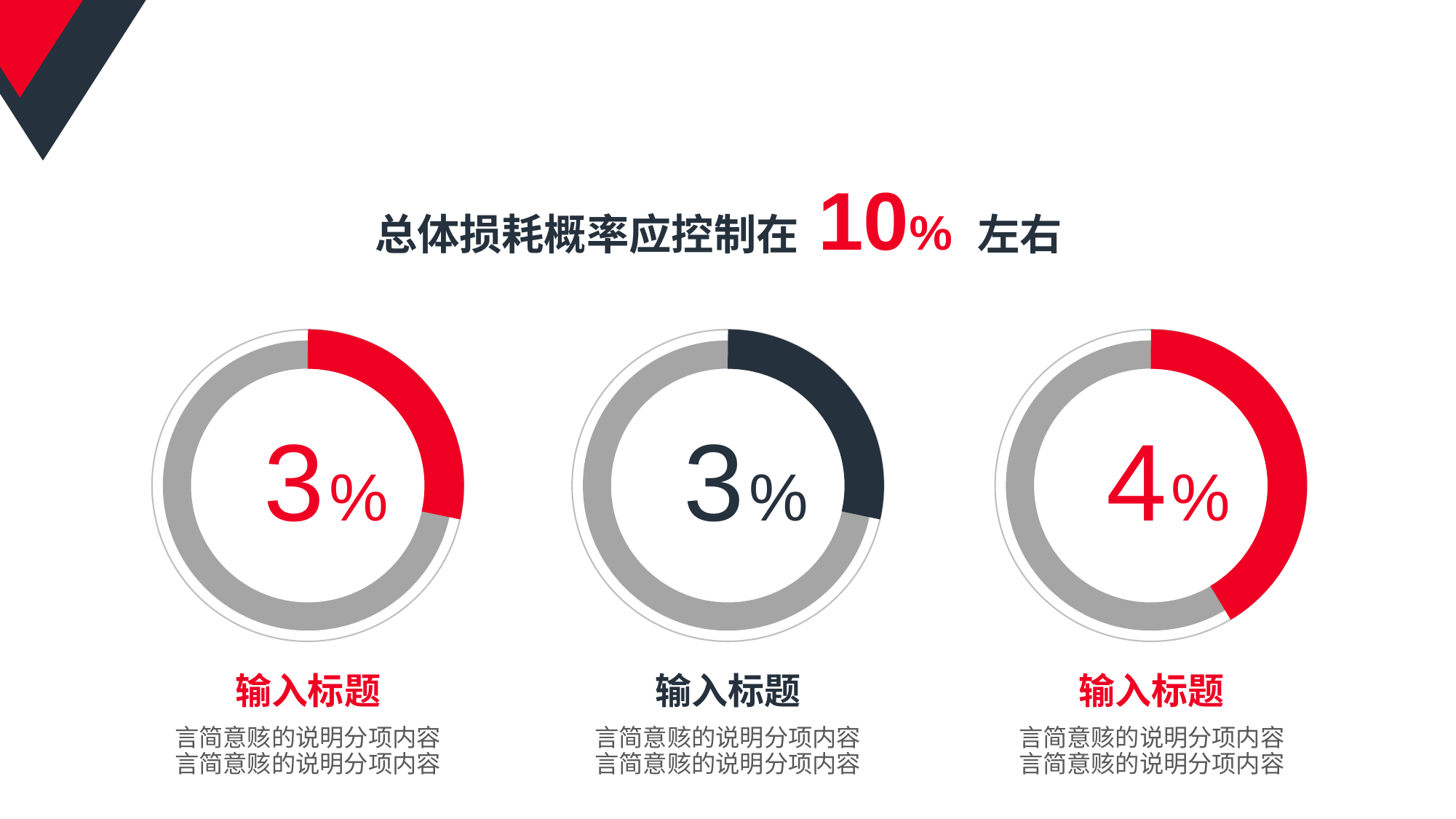

#
总体损耗概率应控制在 10% 左右

3%
3%
4%
输入标题
输入标题
输入标题
言简意赅的说明分项内容言简意赅的说明分项内容
言简意赅的说明分项内容言简意赅的说明分项内容
言简意赅的说明分项内容言简意赅的说明分项内容